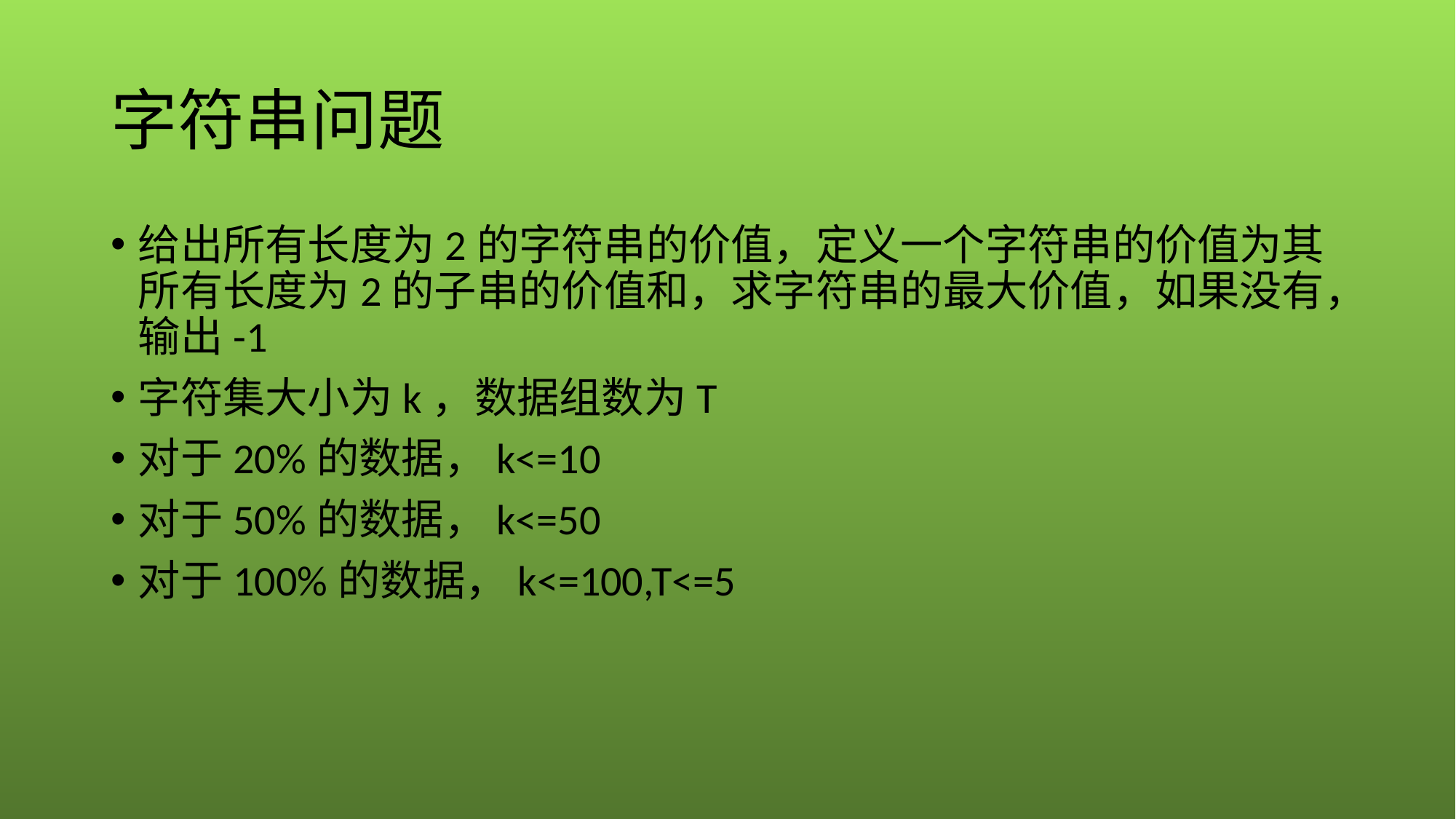

# 字符串问题
给出所有长度为2的字符串的价值，定义一个字符串的价值为其所有长度为2的子串的价值和，求字符串的最大价值，如果没有，输出-1
字符集大小为k，数据组数为T
对于20%的数据，k<=10
对于50%的数据，k<=50
对于100%的数据，k<=100,T<=5